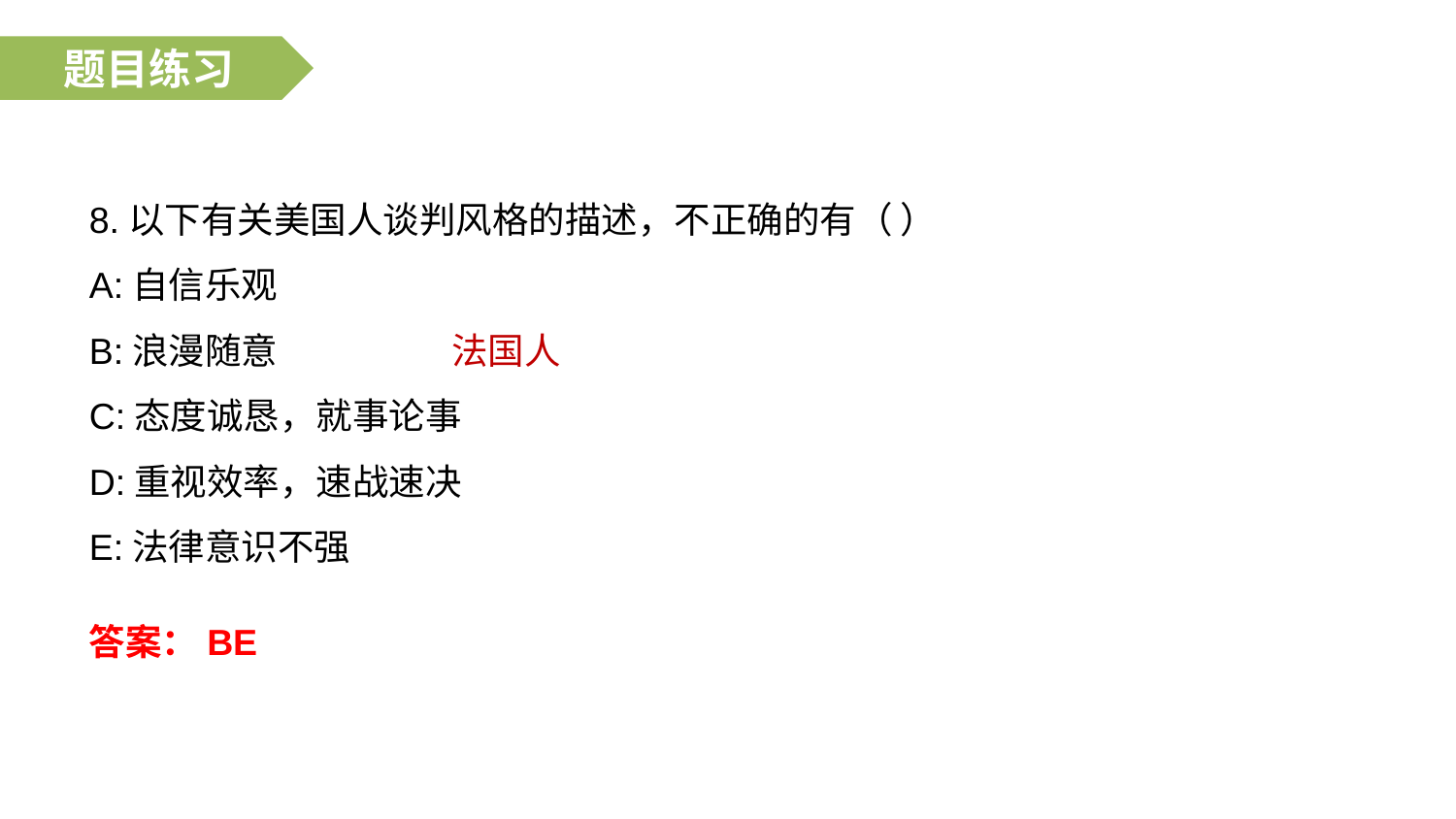

题目练习
8.以下有关美国人谈判风格的描述，不正确的有（ ）
A:自信乐观
B:浪漫随意                     法国人
C:态度诚恳，就事论事
D:重视效率，速战速决
E:法律意识不强
答案：BE